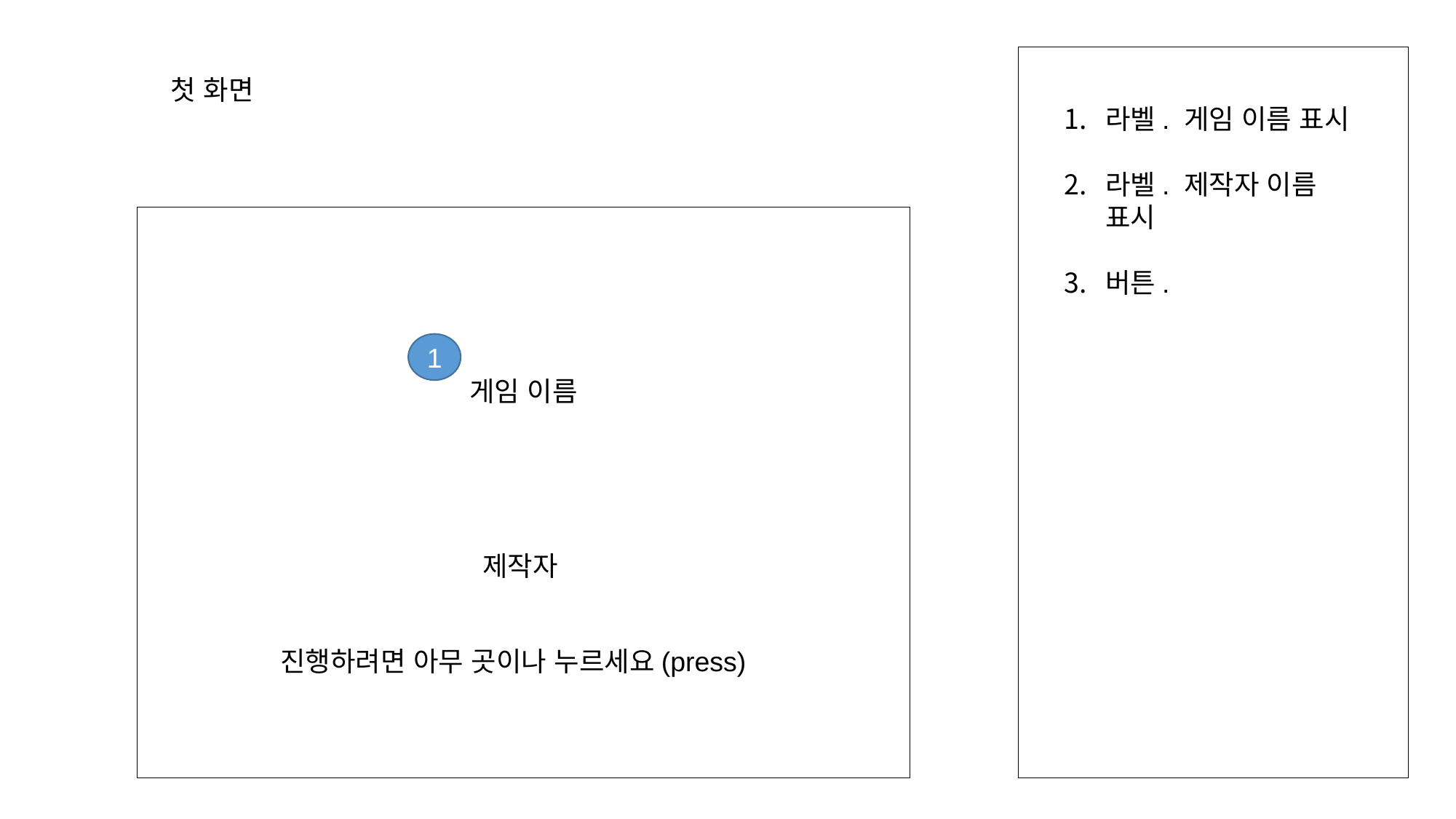

첫 화면
라벨. 게임 이름 표시

라벨. 제작자 이름 표시

버튼.

1
게임 이름
제작자
진행하려면 아무 곳이나 누르세요(press)